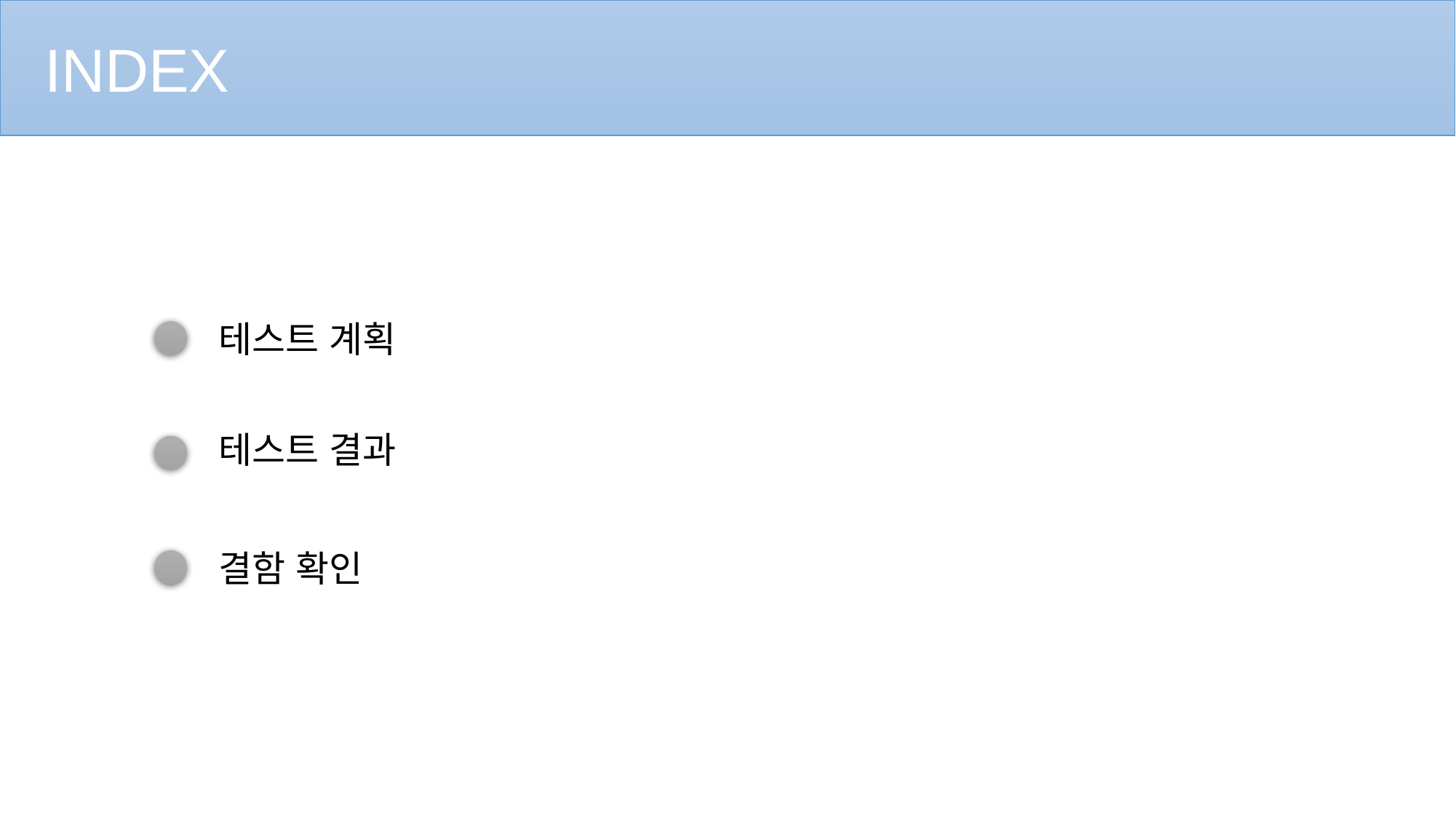

INDEX
테스트 계획

테스트 결과

결함 확인